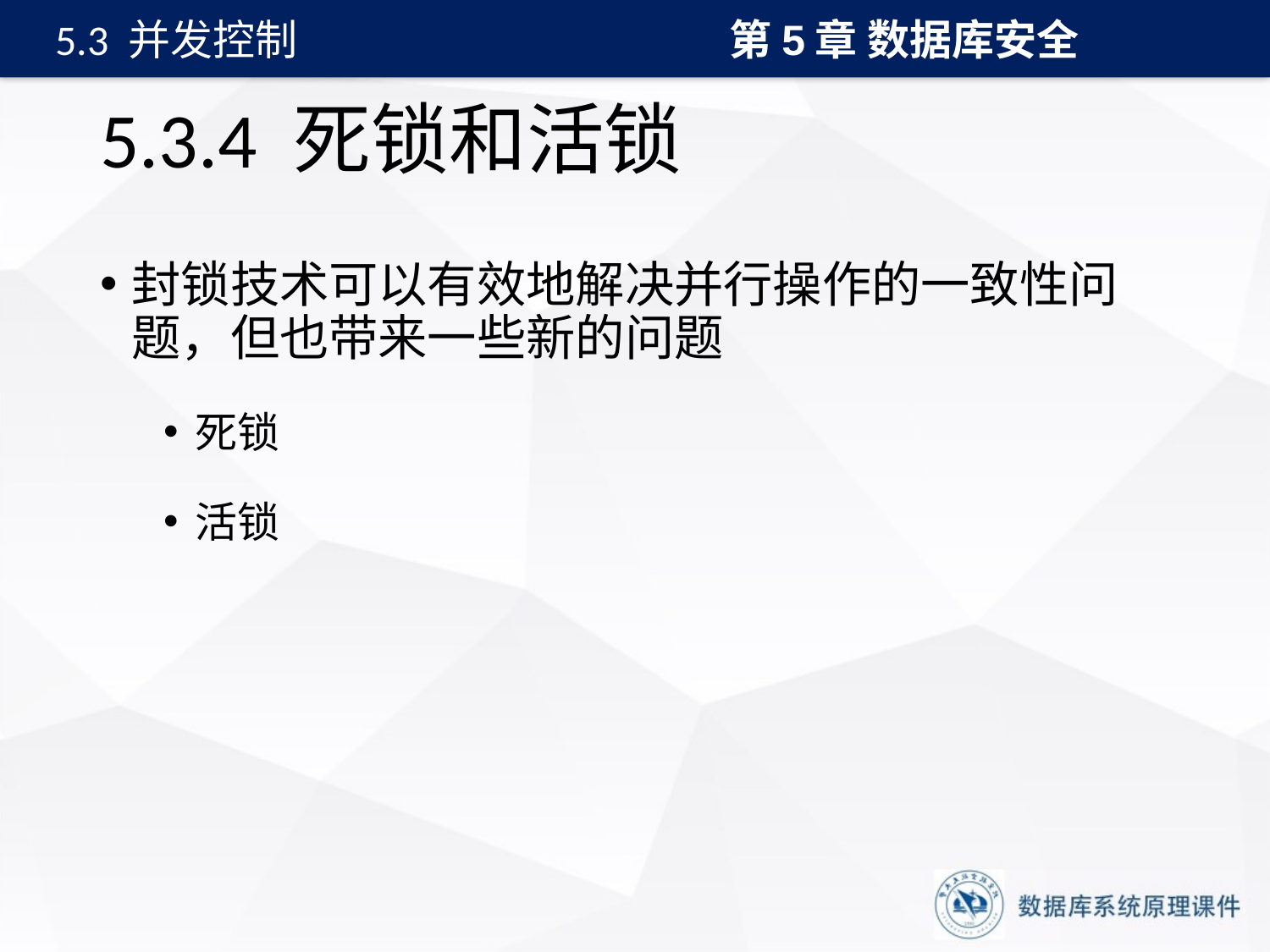

第5章 数据库安全
5.3 并发控制
# 5.3.4 死锁和活锁
封锁技术可以有效地解决并行操作的一致性问题，但也带来一些新的问题
死锁
活锁